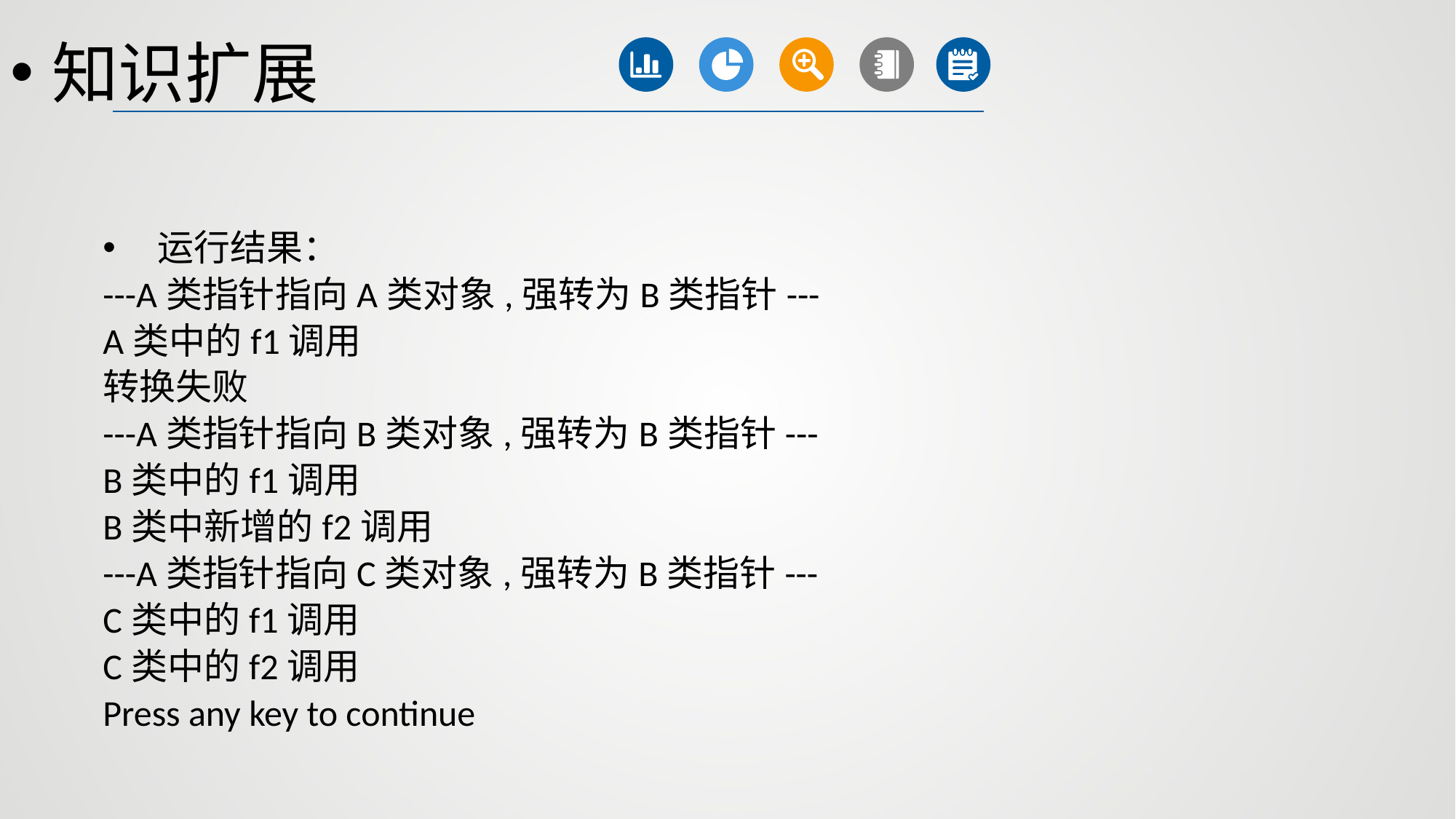

知识扩展

运行结果：
---A类指针指向A类对象,强转为B类指针---
A类中的f1调用
转换失败
---A类指针指向B类对象,强转为B类指针---
B类中的f1调用
B类中新增的f2调用
---A类指针指向C类对象,强转为B类指针---
C类中的f1调用
C类中的f2调用
Press any key to continue